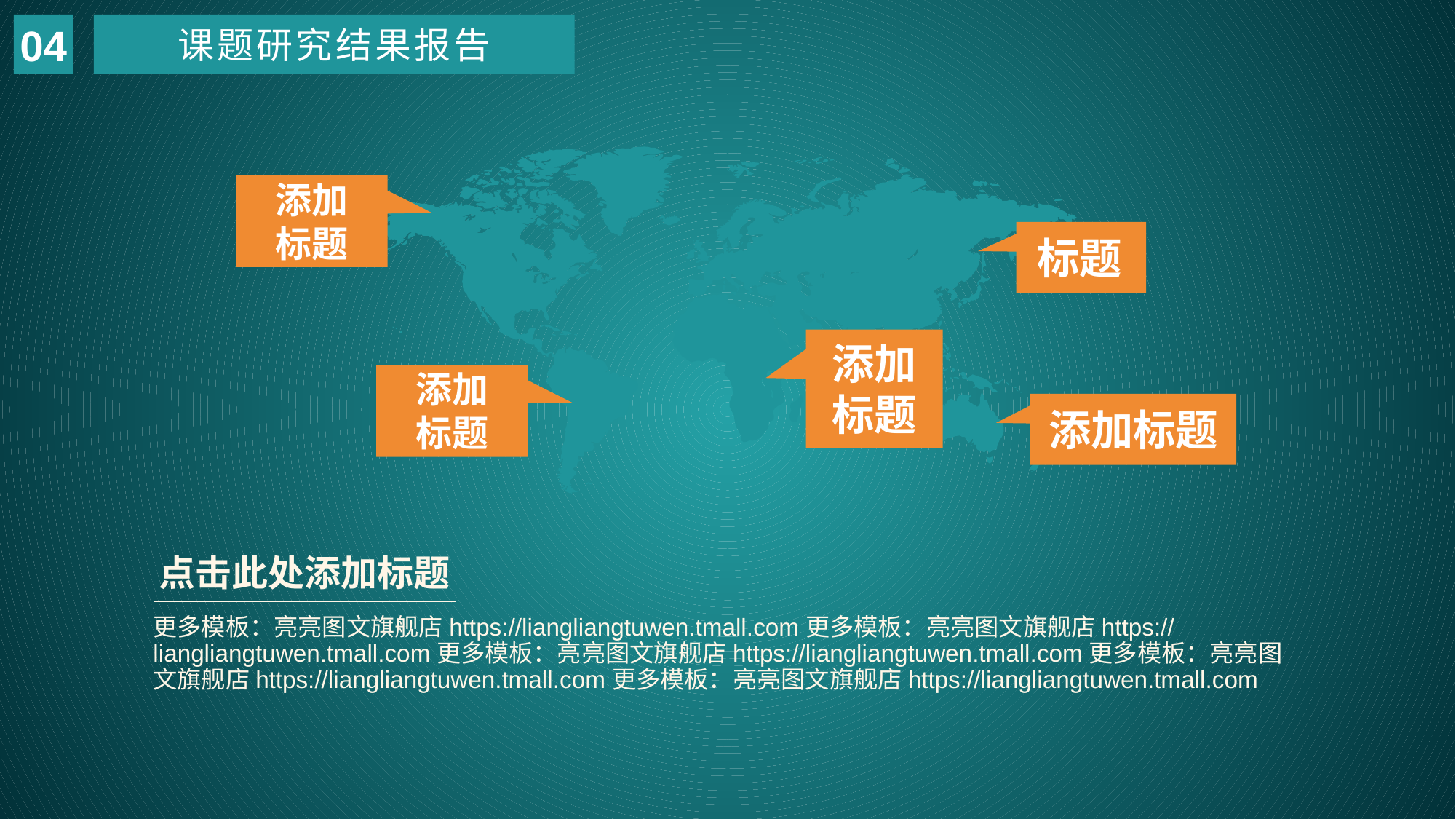

04
课题研究结果报告

添加
标题

标题

添加
标题
添加
标题

添加标题
点击此处添加标题
更多模板：亮亮图文旗舰店https://liangliangtuwen.tmall.com更多模板：亮亮图文旗舰店https://liangliangtuwen.tmall.com更多模板：亮亮图文旗舰店https://liangliangtuwen.tmall.com更多模板：亮亮图文旗舰店https://liangliangtuwen.tmall.com更多模板：亮亮图文旗舰店https://liangliangtuwen.tmall.com